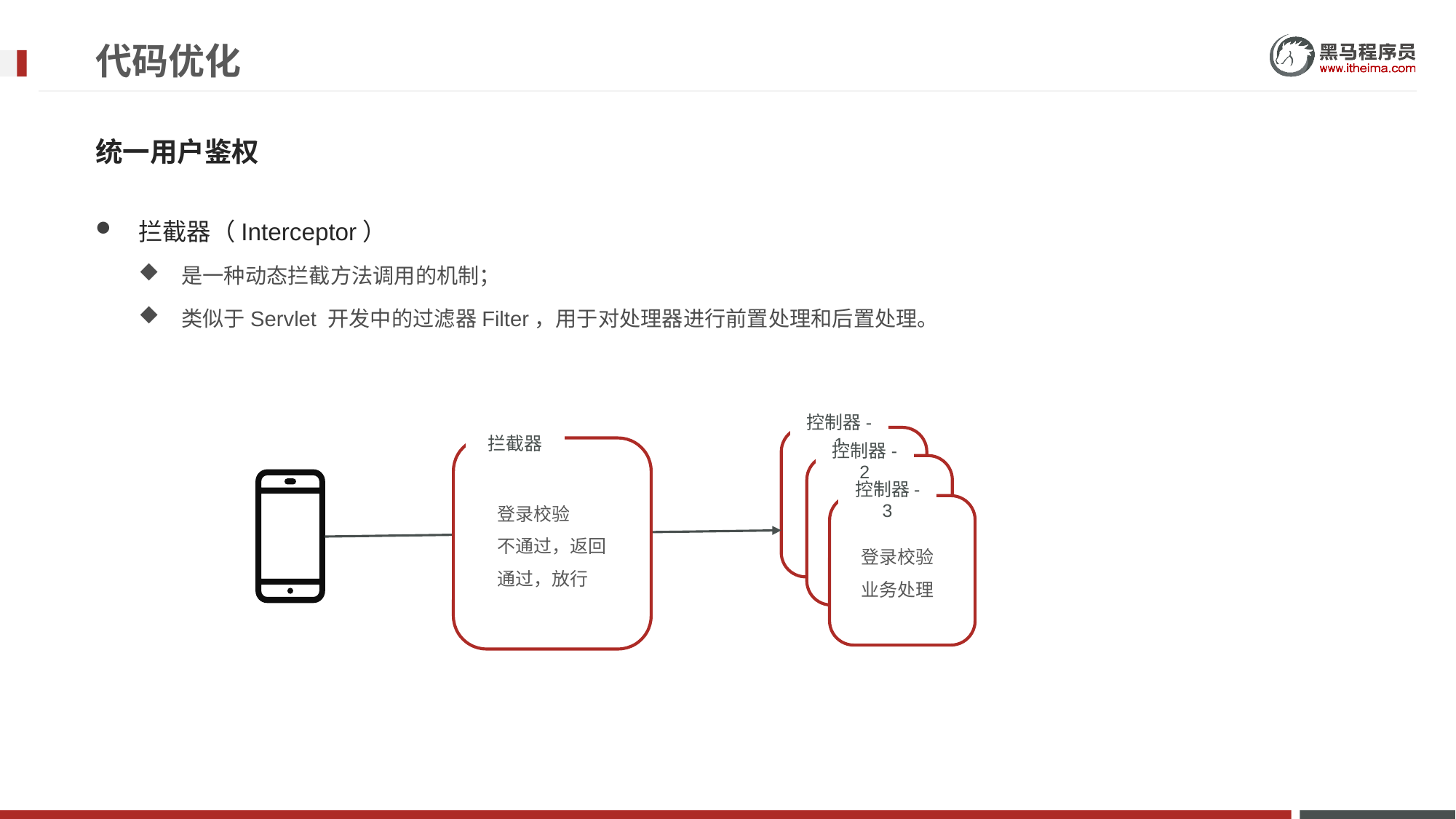

# 代码优化
统一用户鉴权
拦截器（Interceptor）
是一种动态拦截方法调用的机制；
类似于Servlet 开发中的过滤器Filter，用于对处理器进行前置处理和后置处理。

控制器-1
拦截器

登录校验
不通过，返回
通过，放行

控制器-2

登录校验
业务处理
登录校验
业务处理

控制器-3

登录校验
业务处理